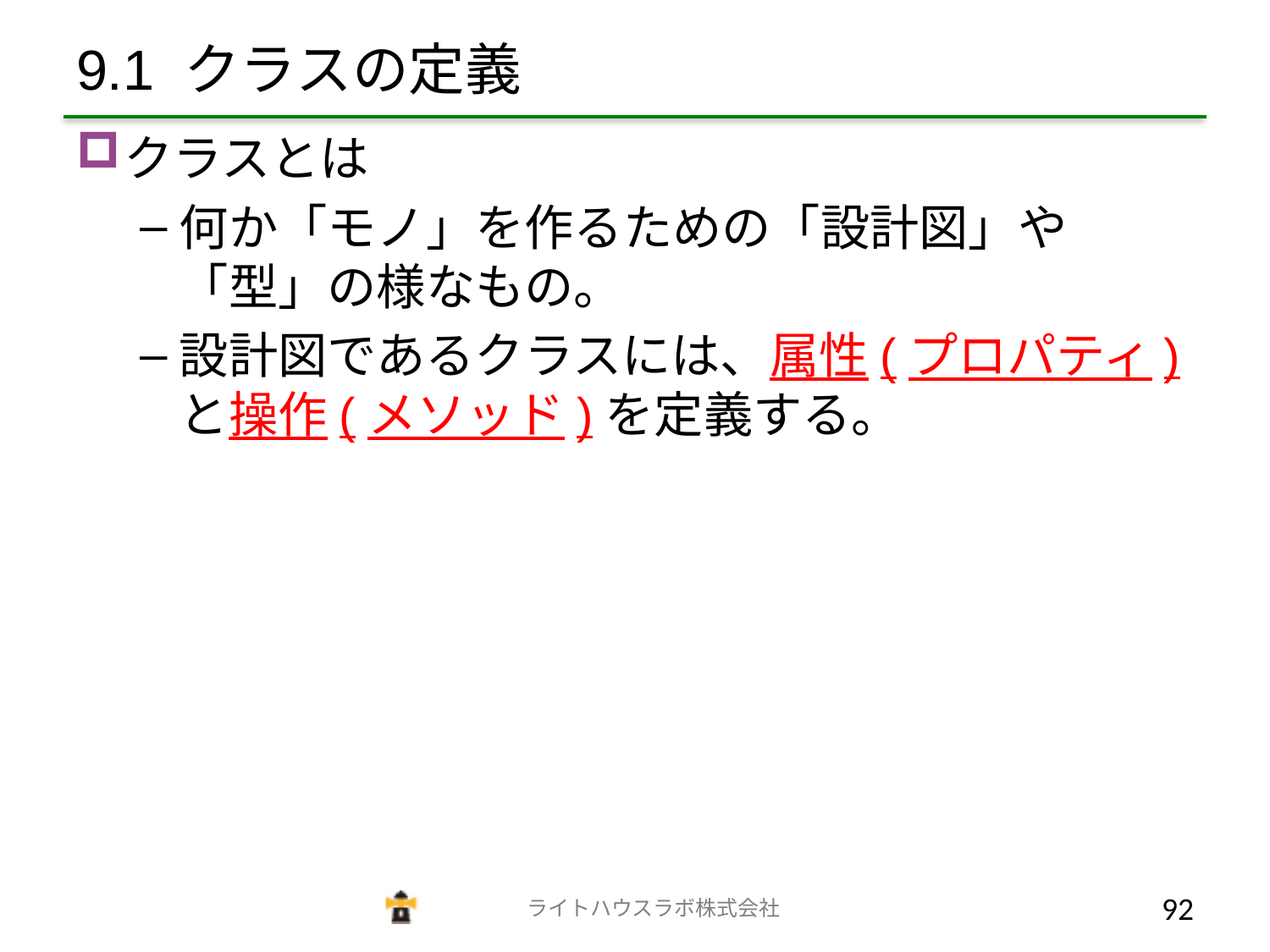

# 9.1 クラスの定義
クラスとは
何か「モノ」を作るための「設計図」や「型」の様なもの。
設計図であるクラスには、属性(プロパティ)と操作(メソッド)を定義する。
　　　　　　　　　　　　　ライトハウスラボ株式会社
92